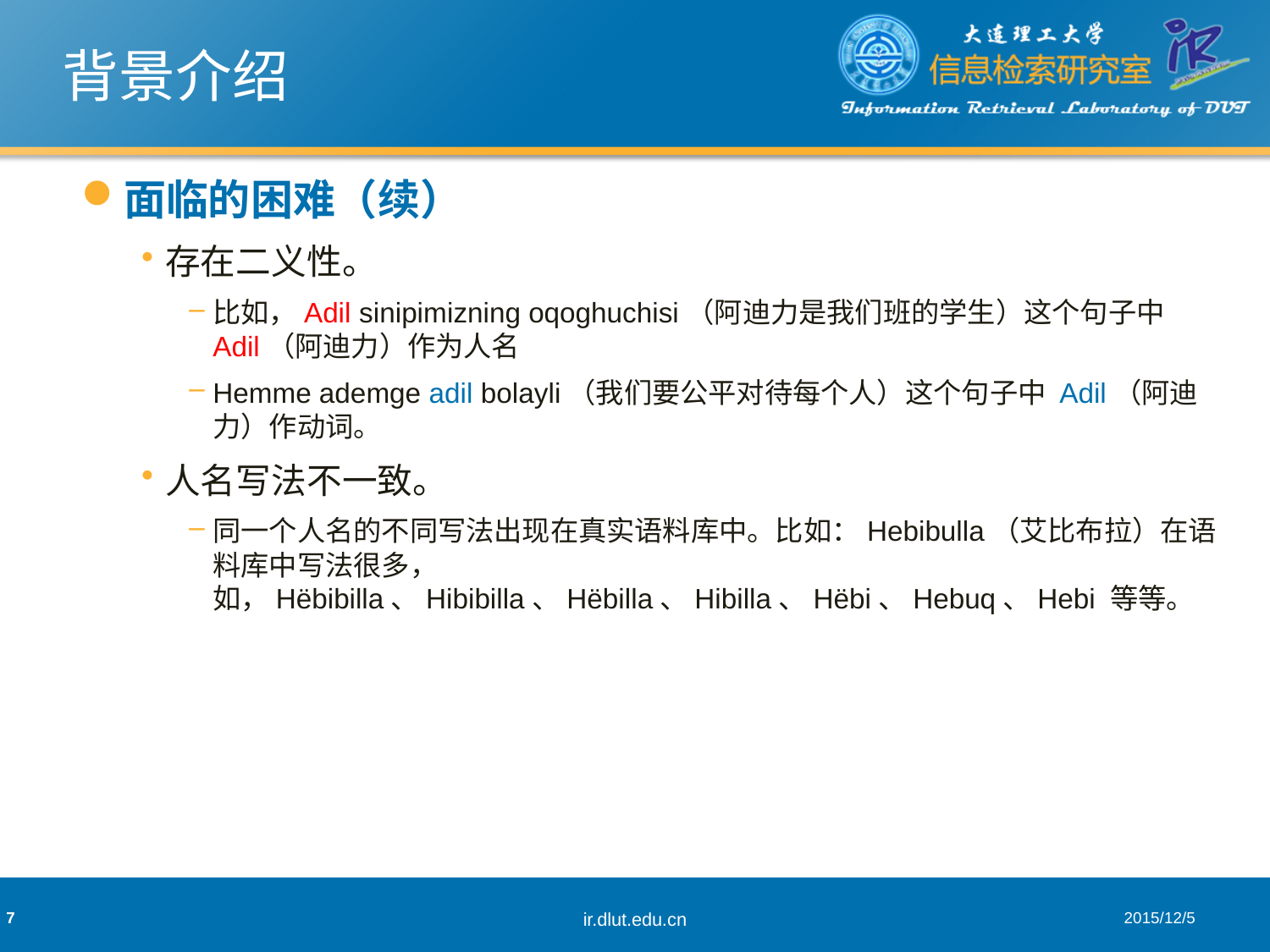

# 背景介绍
面临的困难（续）
存在二义性。
比如，Adil sinipimizning oqoghuchisi（阿迪力是我们班的学生）这个句子中 Adil（阿迪力）作为人名
Hemme ademge adil bolayli（我们要公平对待每个人）这个句子中 Adil（阿迪力）作动词。
人名写法不一致。
同一个人名的不同写法出现在真实语料库中。比如：Hebibulla（艾比布拉）在语料库中写法很多，如，Hëbibilla、Hibibilla、Hëbilla、Hibilla、Hëbi、Hebuq、Hebi 等等。